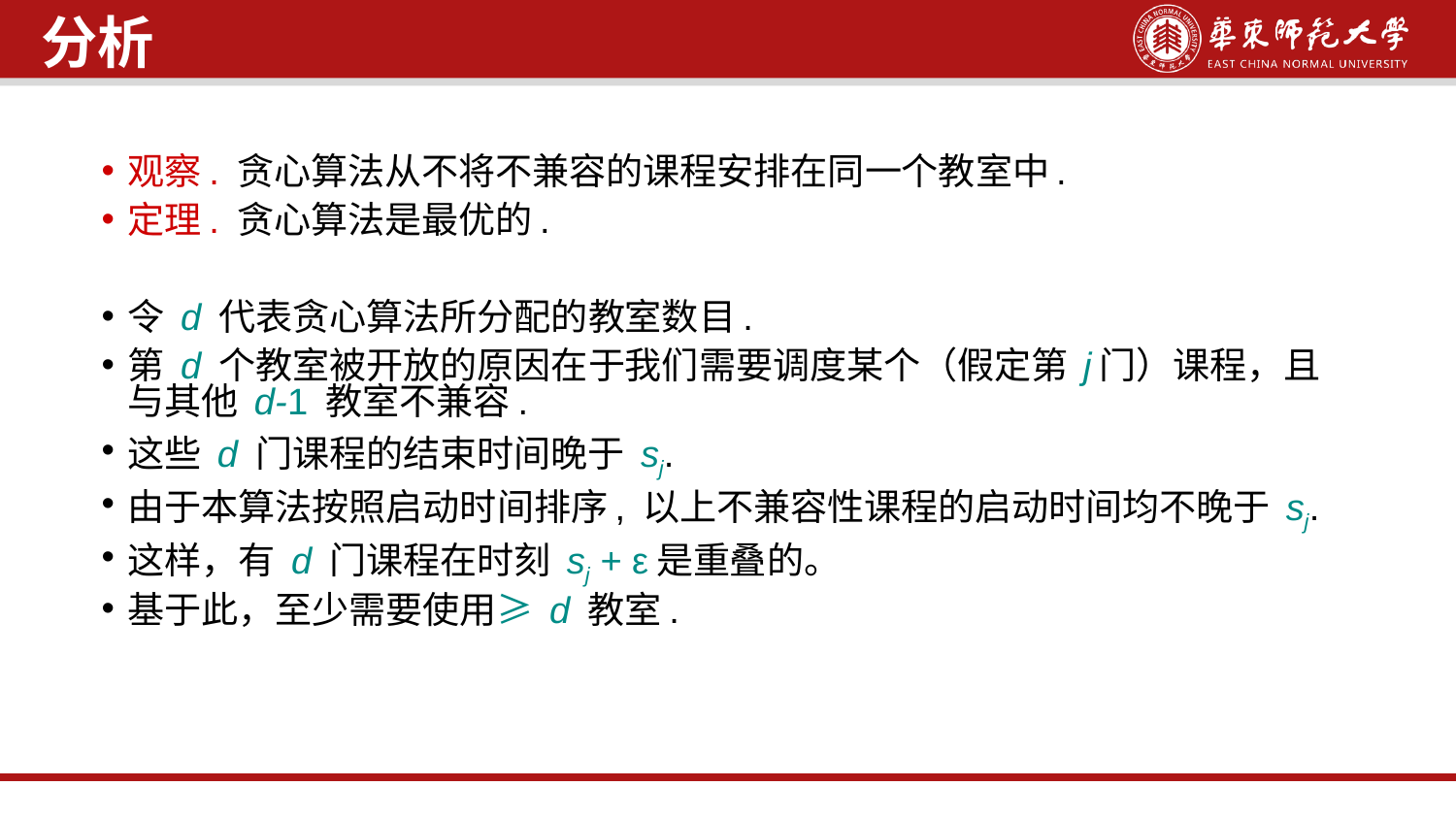

17
分析
观察. 贪心算法从不将不兼容的课程安排在同一个教室中.
定理. 贪心算法是最优的.

令 d 代表贪心算法所分配的教室数目.
第 d 个教室被开放的原因在于我们需要调度某个（假定第 j门）课程，且与其他 d-1 教室不兼容.
这些 d 门课程的结束时间晚于 sj.
由于本算法按照启动时间排序, 以上不兼容性课程的启动时间均不晚于 sj.
这样，有 d 门课程在时刻 sj + ε是重叠的。
基于此，至少需要使用≥ d 教室.